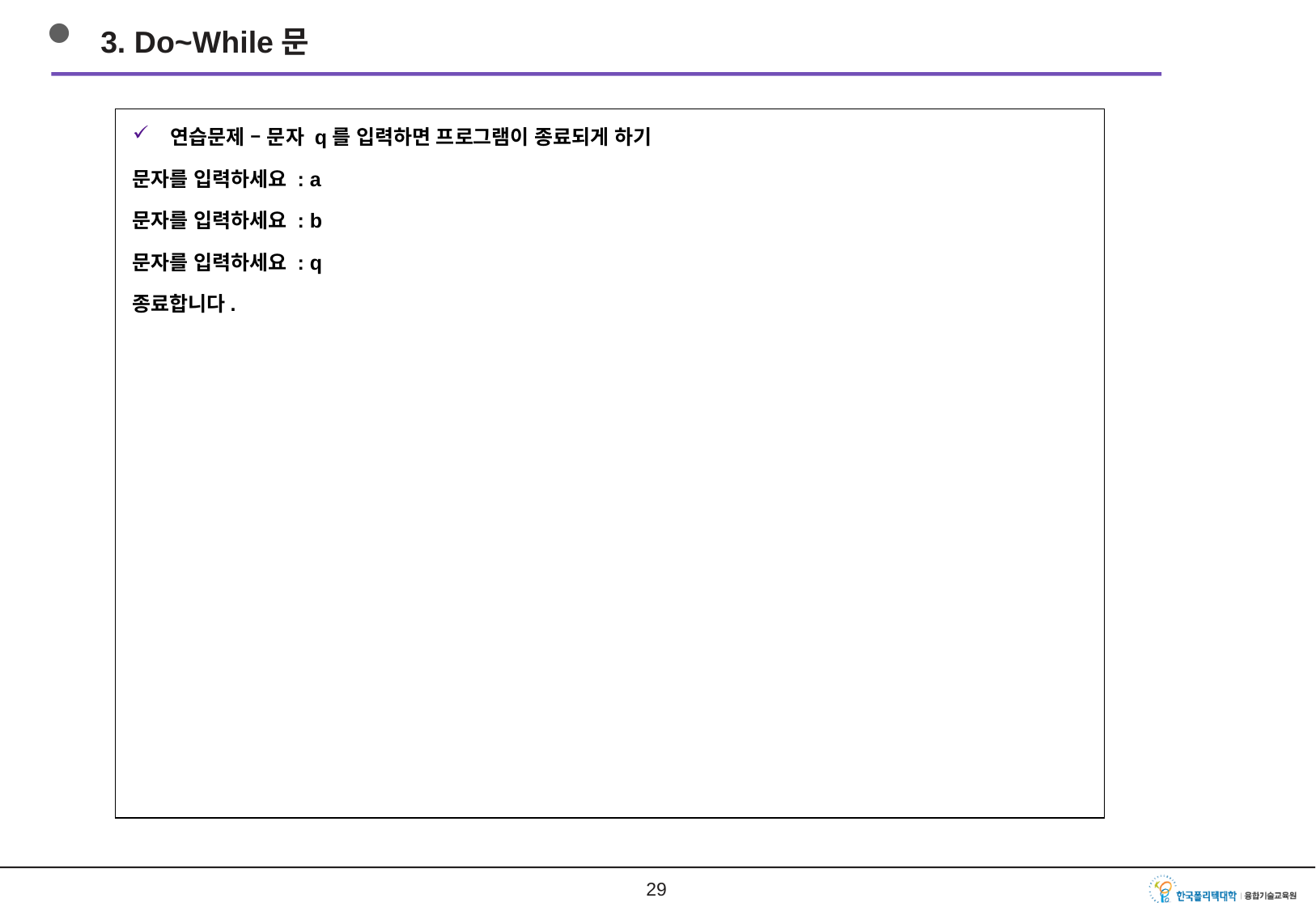

3. Do~While문
연습문제 – 문자 q를 입력하면 프로그램이 종료되게 하기
문자를 입력하세요 : a
문자를 입력하세요 : b
문자를 입력하세요 : q
종료합니다.
29